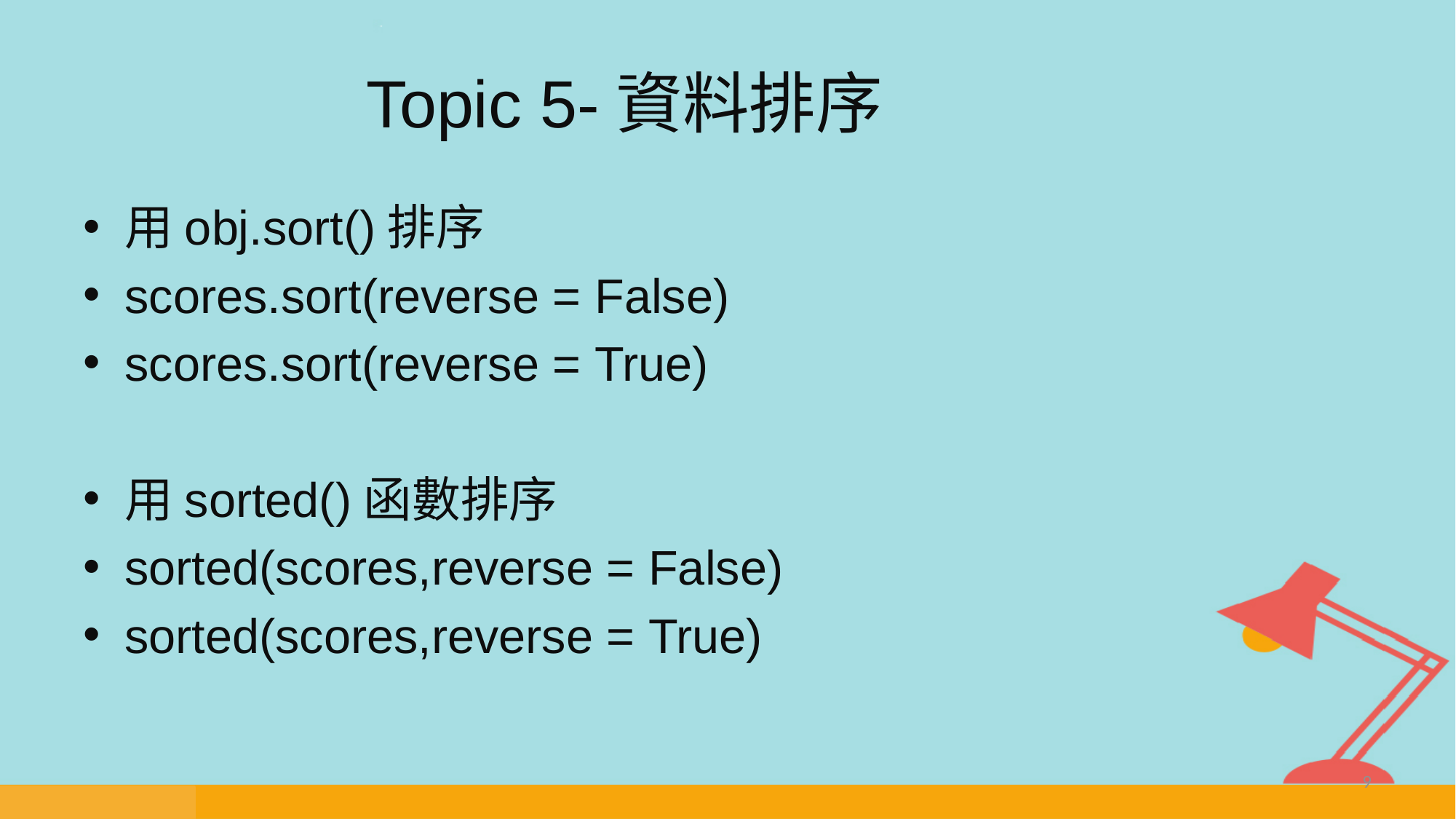

# Topic 5-資料排序
用obj.sort()排序
scores.sort(reverse = False)
scores.sort(reverse = True)

用sorted()函數排序
sorted(scores,reverse = False)
sorted(scores,reverse = True)

9